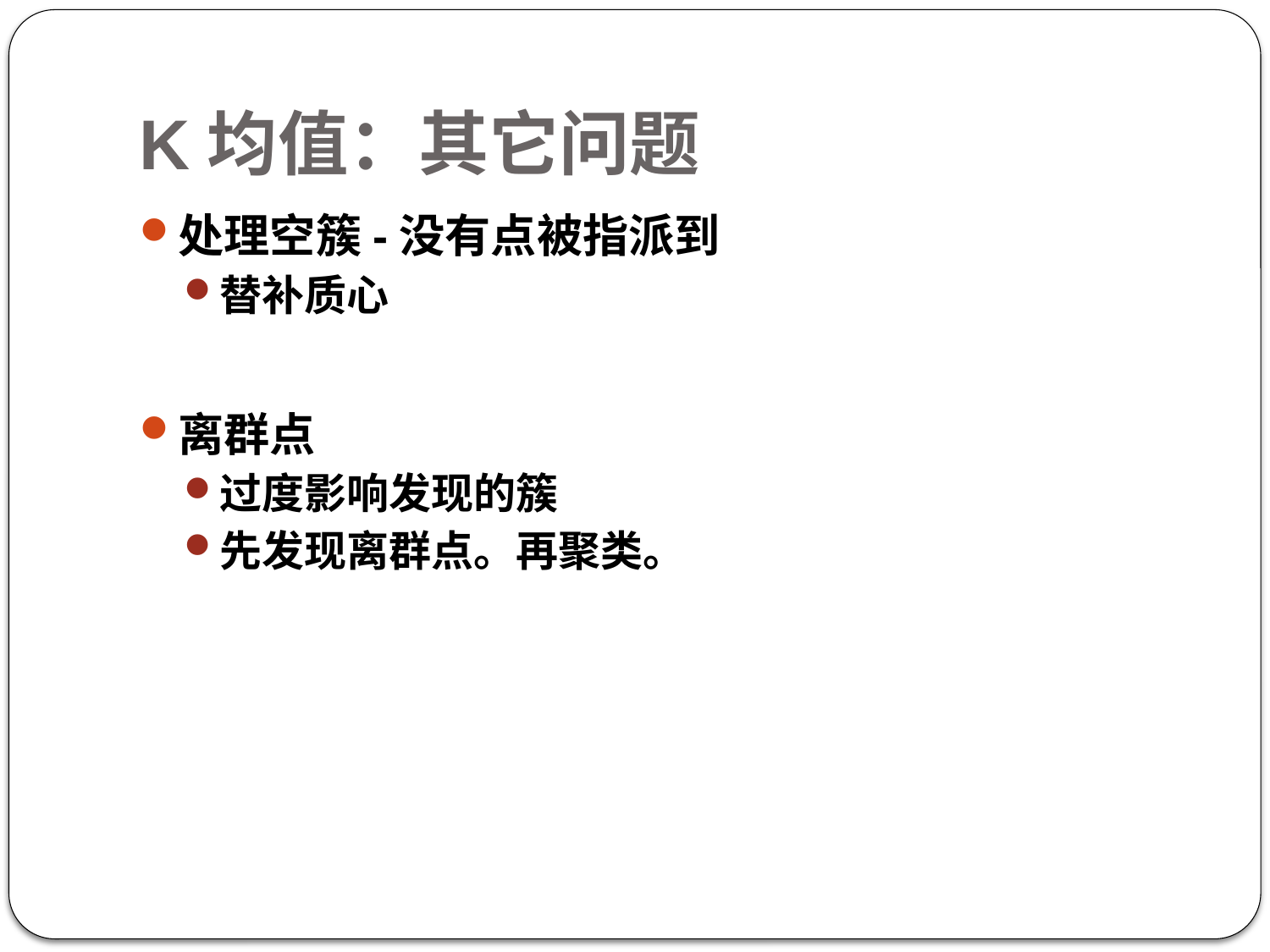

# K均值：其它问题
处理空簇-没有点被指派到
替补质心

离群点
过度影响发现的簇
先发现离群点。再聚类。